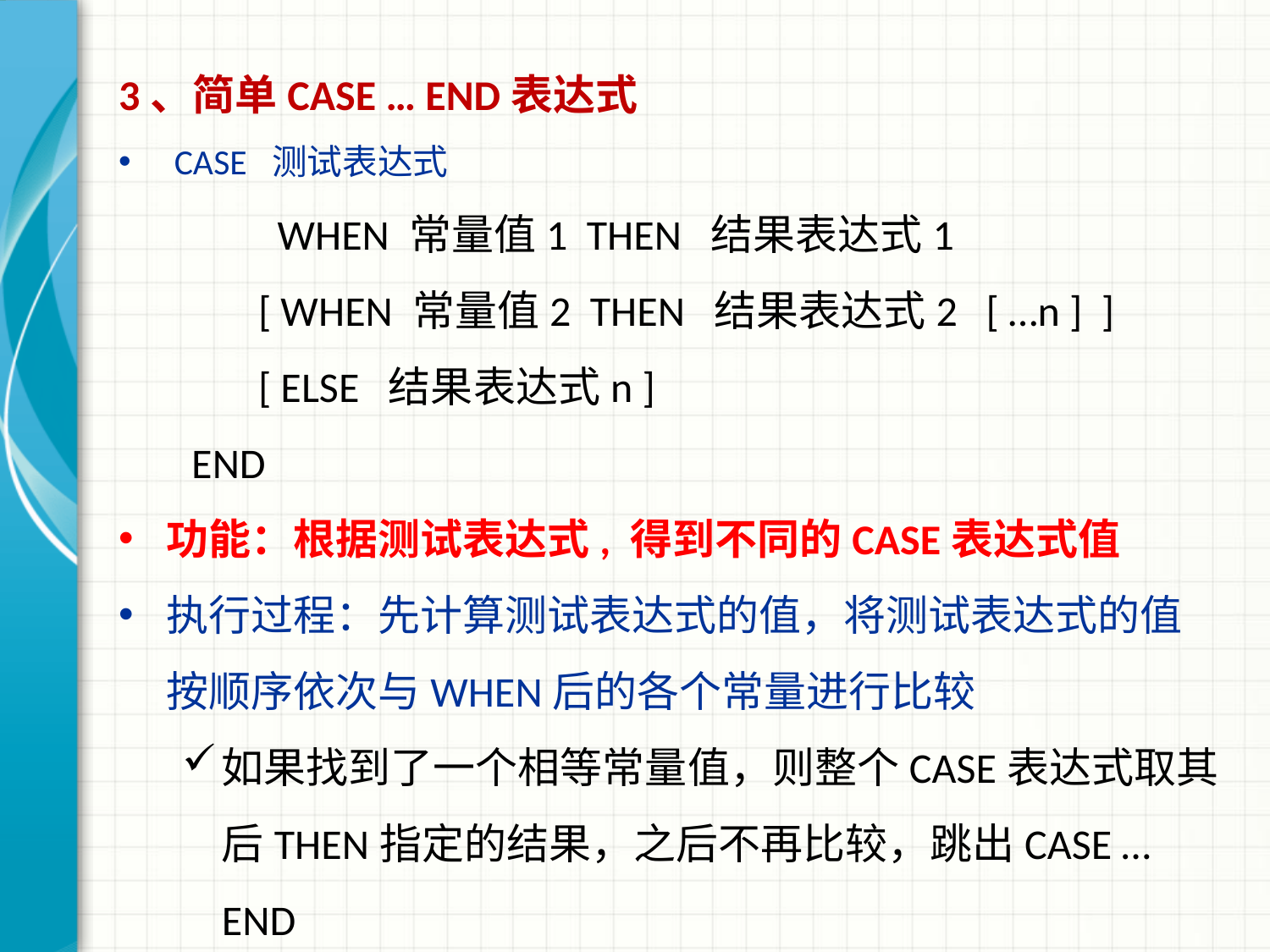

3、简单CASE … END表达式
 CASE  测试表达式
          WHEN 常量值1  THEN  结果表达式1
        [ WHEN 常量值2  THEN  结果表达式2   [ …n ]  ]
        [ ELSE  结果表达式n ]
 END
功能：根据测试表达式, 得到不同的CASE表达式值
执行过程：先计算测试表达式的值，将测试表达式的值按顺序依次与WHEN后的各个常量进行比较
如果找到了一个相等常量值，则整个CASE表达式取其后THEN指定的结果，之后不再比较，跳出CASE … END
如果找不到相等的常量值，则取ELSE指定的结果表达式n
如果找不到相等的常量值也没有使用ELSE，则返回NULL